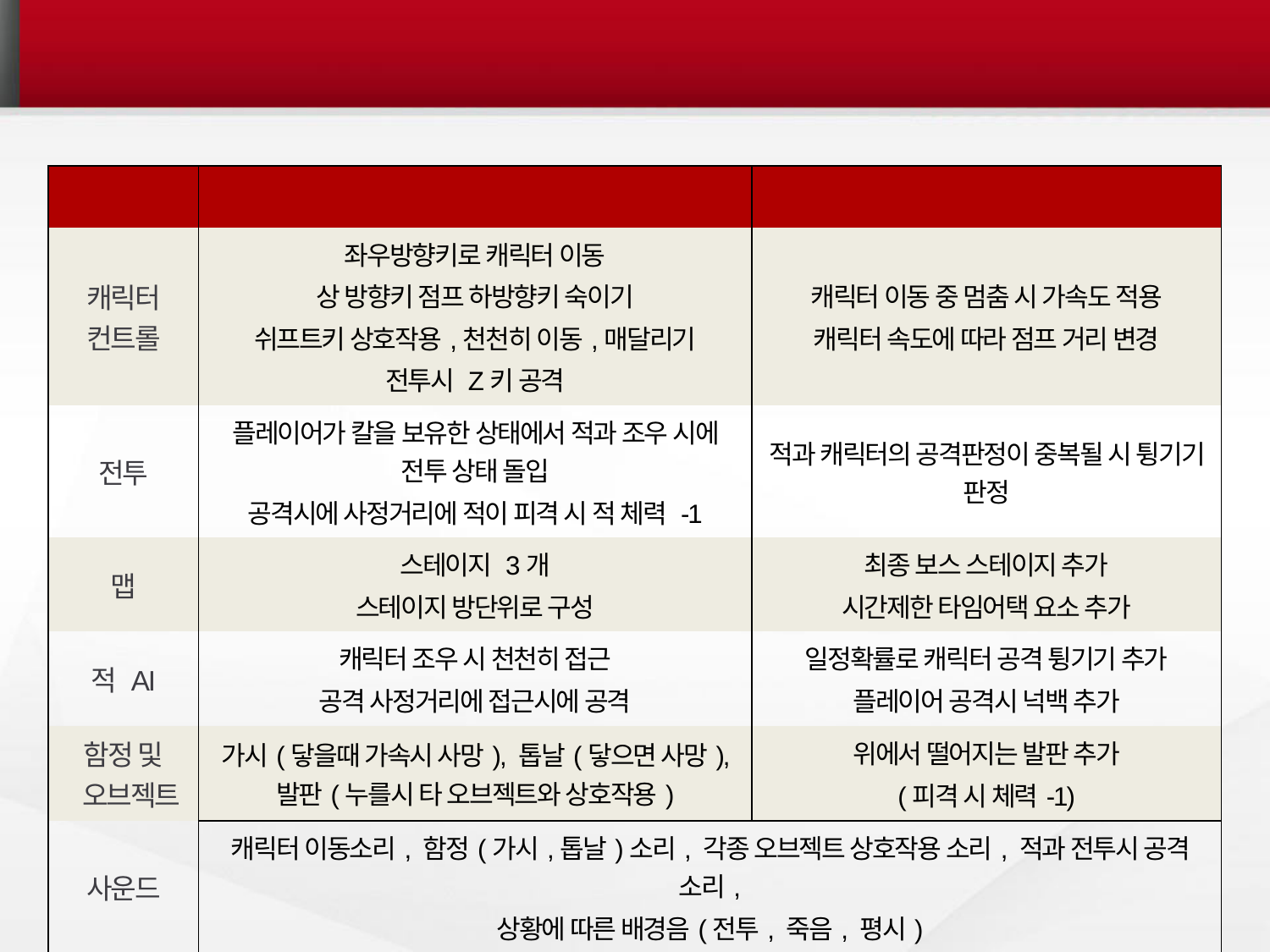

개발범위
| 내용 | 최소범위 | 추가범위 |
| --- | --- | --- |
| 캐릭터 컨트롤 | 좌우방향키로 캐릭터 이동 상 방향키 점프 하방향키 숙이기 쉬프트키 상호작용,천천히 이동,매달리기 전투시 Z키 공격 | 캐릭터 이동 중 멈춤 시 가속도 적용 캐릭터 속도에 따라 점프 거리 변경 |
| 전투 | 플레이어가 칼을 보유한 상태에서 적과 조우 시에 전투 상태 돌입 공격시에 사정거리에 적이 피격 시 적 체력 -1 | 적과 캐릭터의 공격판정이 중복될 시 튕기기 판정 |
| 맵 | 스테이지 3개 스테이지 방단위로 구성 | 최종 보스 스테이지 추가 시간제한 타임어택 요소 추가 |
| 적 AI | 캐릭터 조우 시 천천히 접근 공격 사정거리에 접근시에 공격 | 일정확률로 캐릭터 공격 튕기기 추가 플레이어 공격시 넉백 추가 |
| 함정 및 오브젝트 | 가시(닿을때 가속시 사망), 톱날(닿으면 사망), 발판(누를시 타 오브젝트와 상호작용) | 위에서 떨어지는 발판 추가 (피격 시 체력-1) |
| 사운드 | 캐릭터 이동소리, 함정(가시,톱날)소리, 각종 오브젝트 상호작용 소리, 적과 전투시 공격 소리, 상황에 따른 배경음(전투, 죽음, 평시) |  |
| 모션 | 공격, 이동, 점프, 매달리기, 죽음(함정, 피격, 추락사) |  |